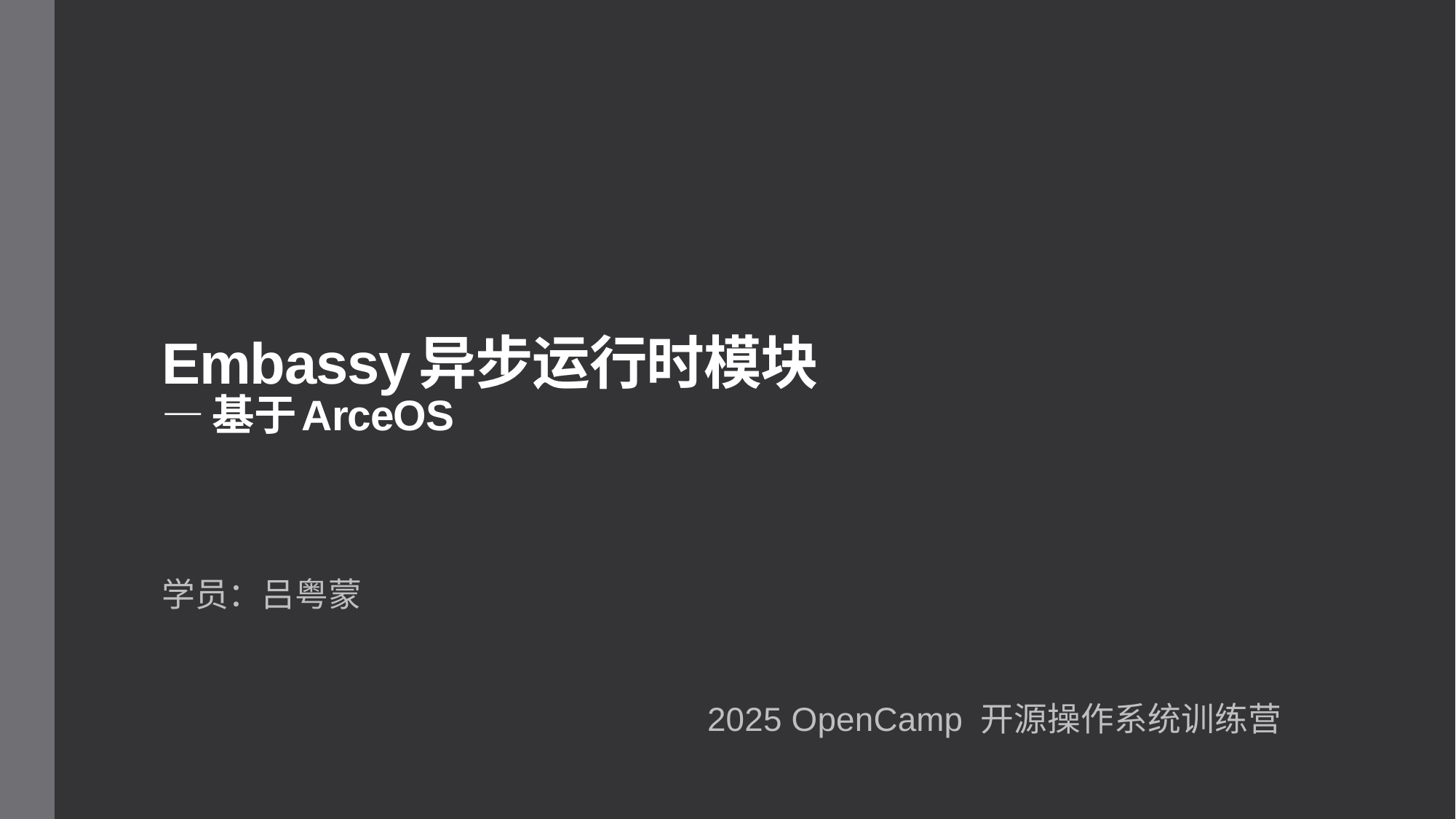

# Embassy异步运行时模块 — 基于ArceOS
学员：吕粤蒙

					2025 OpenCamp 开源操作系统训练营